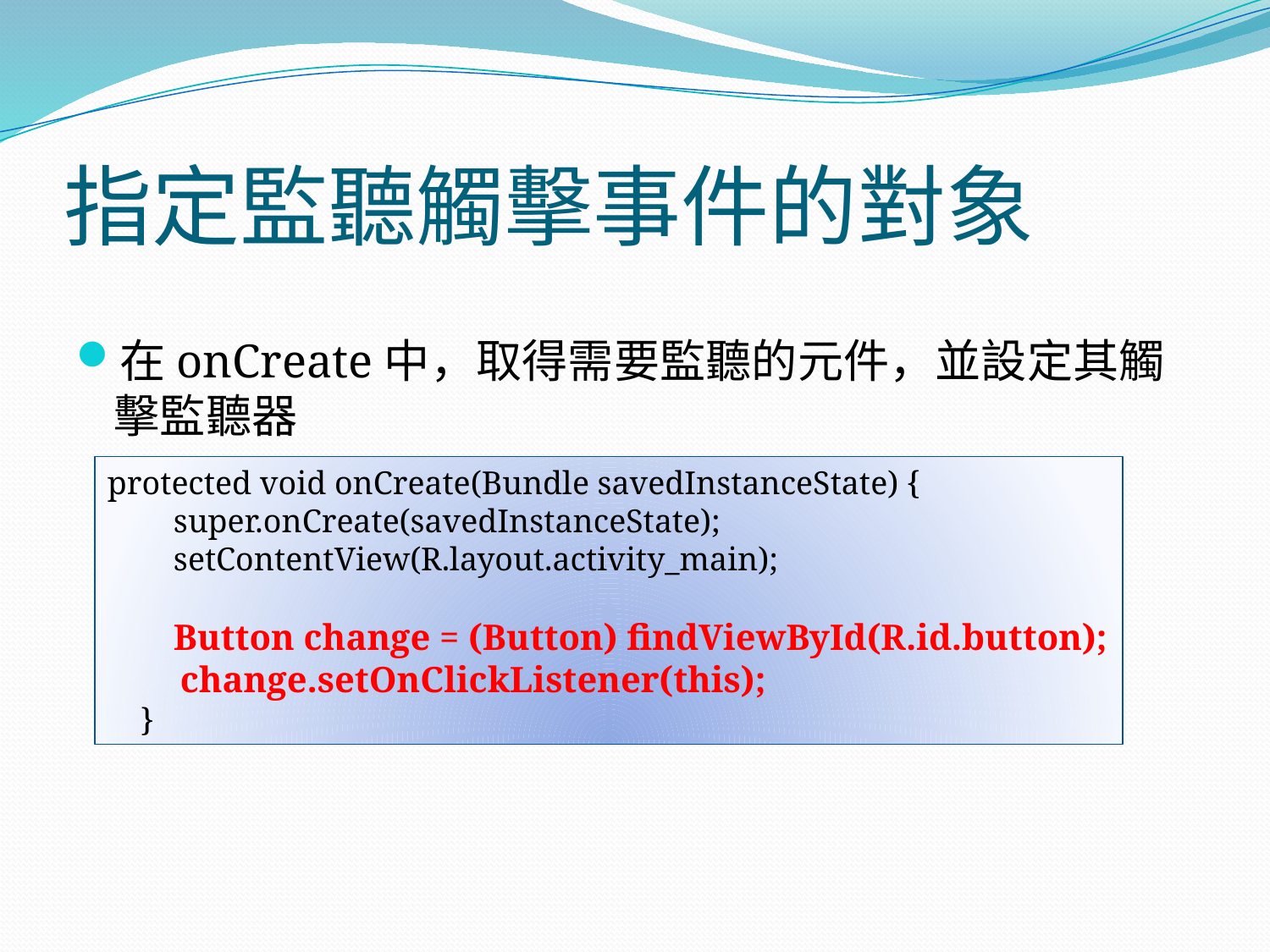

# 指定監聽觸擊事件的對象
在onCreate中，取得需要監聽的元件，並設定其觸擊監聽器
protected void onCreate(Bundle savedInstanceState) {
        super.onCreate(savedInstanceState);
        setContentView(R.layout.activity_main);

        Button change = (Button) findViewById(R.id.button);
        change.setOnClickListener(this);
    }